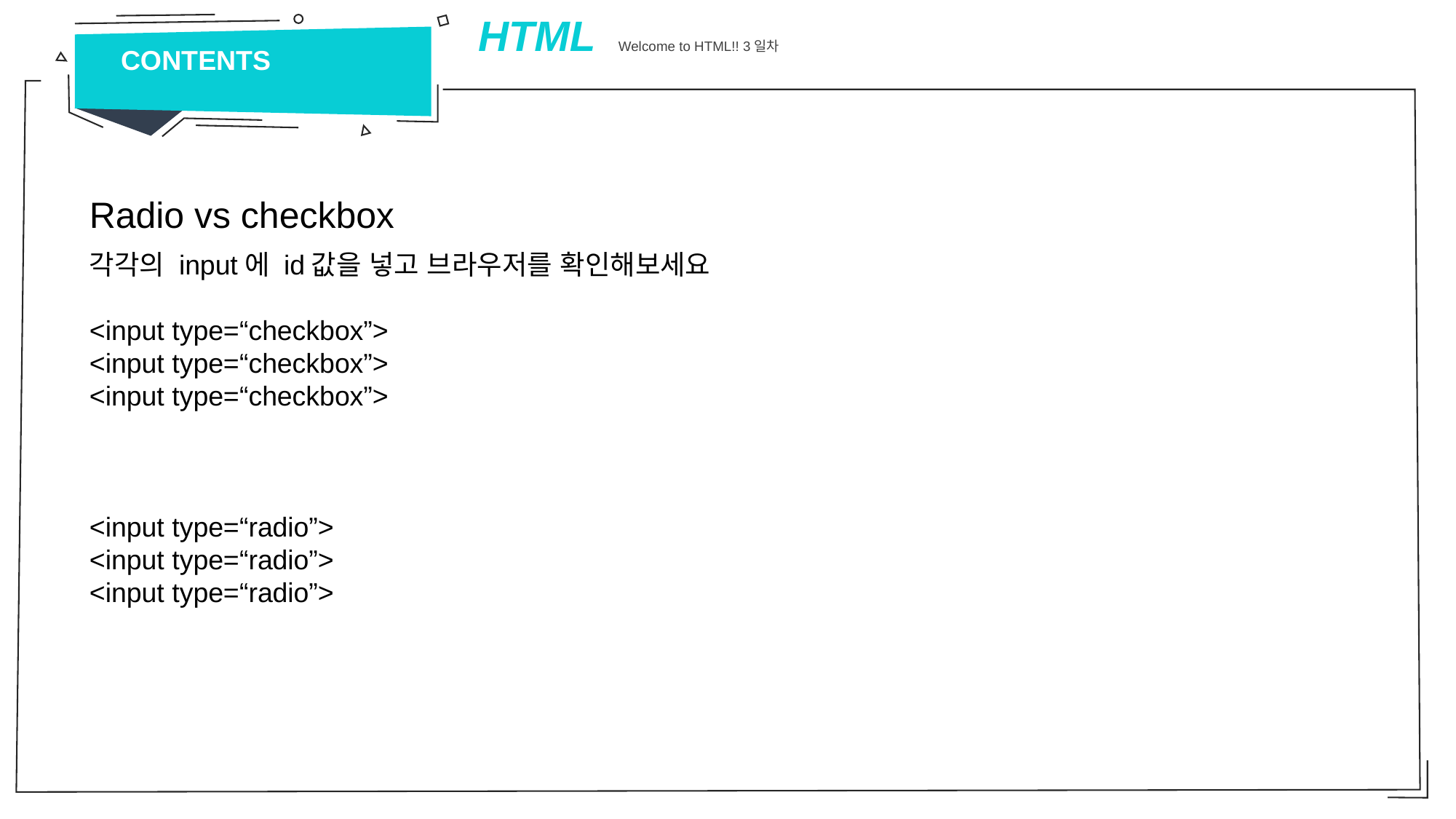

HTML  Welcome to HTML!! 3일차

CONTENTS

Radio vs checkbox

각각의 input에 id값을 넣고 브라우저를 확인해보세요

<input type=“checkbox”>
<input type=“checkbox”>
<input type=“checkbox”>

<input type=“radio”>
<input type=“radio”>
<input type=“radio”>